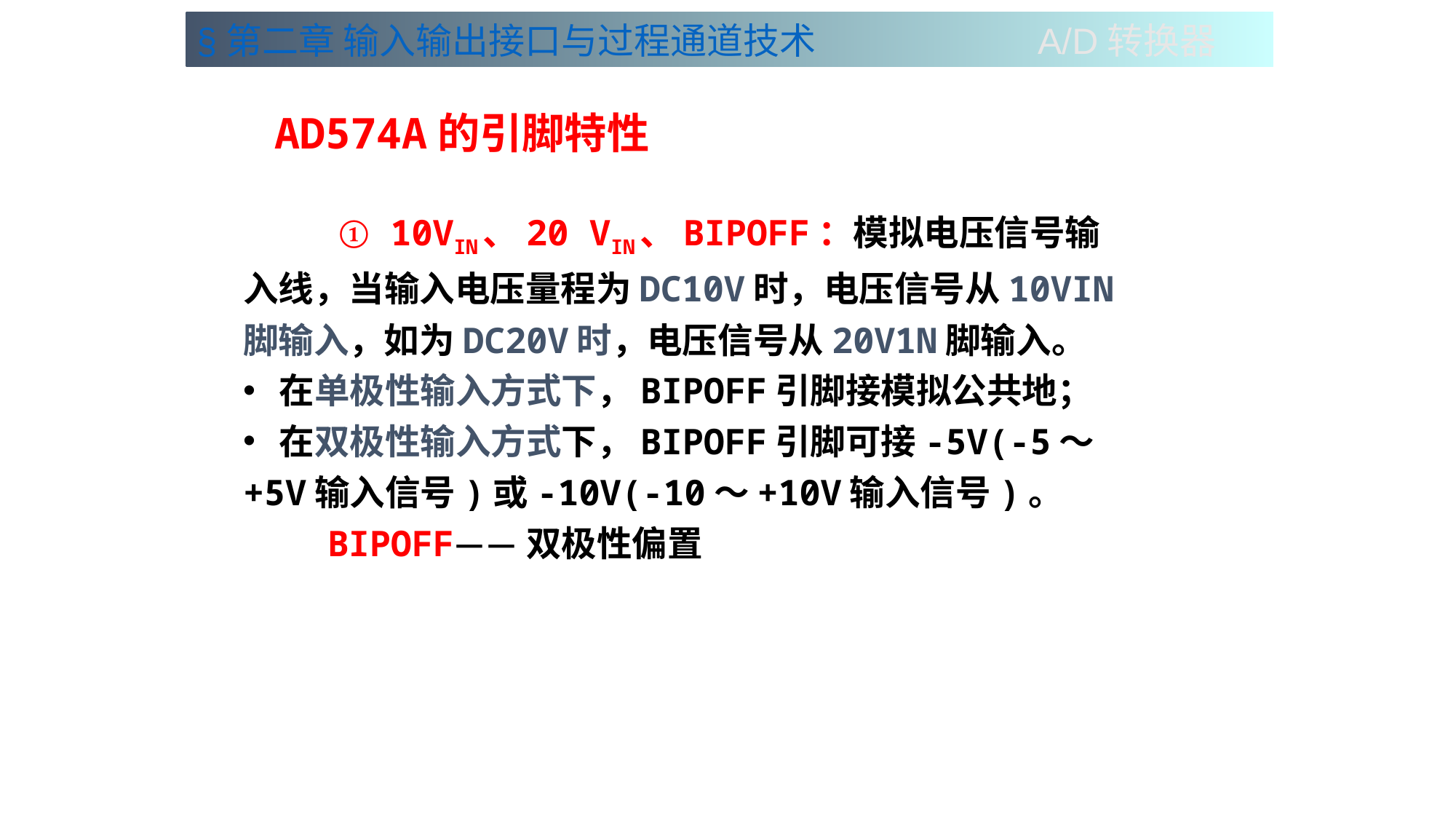

§第二章 输入输出接口与过程通道技术                          A/D转换器
# AD574A的引脚特性
    ① 10VIN、20 VIN、BIPOFF：模拟电压信号输入线，当输入电压量程为DC10V时，电压信号从10VIN脚输入，如为DC20V时，电压信号从20V1N脚输入。
  在单极性输入方式下，BIPOFF引脚接模拟公共地；
  在双极性输入方式下，BIPOFF引脚可接-5V(-5～+5V输入信号)或-10V(-10～+10V输入信号)。
    BIPOFF——双极性偏置